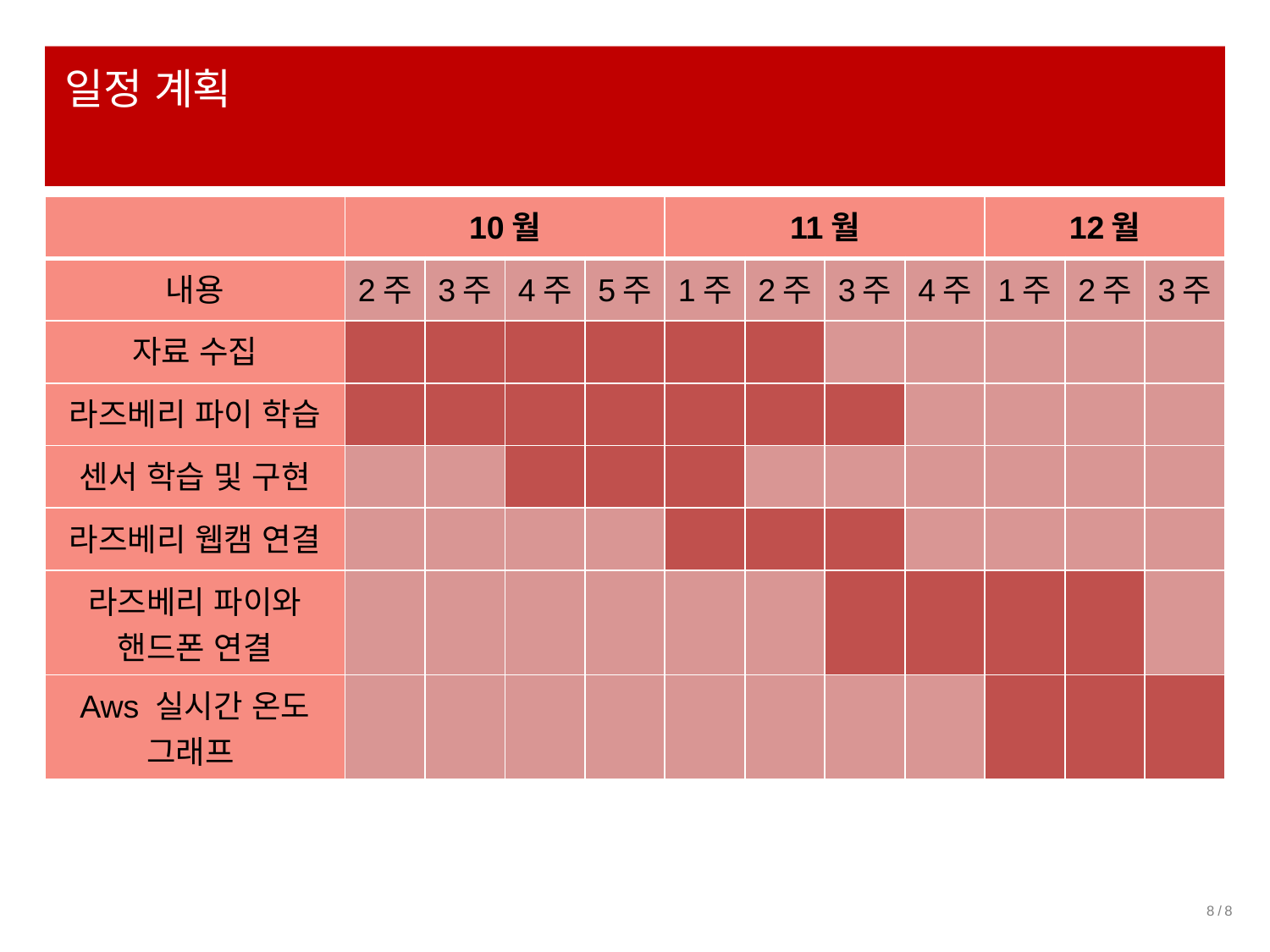

# 일정 계획
|  | 10월 |  |  |  | 11월 |  |  |  | 12월 |  |  |
| --- | --- | --- | --- | --- | --- | --- | --- | --- | --- | --- | --- |
| 내용 | 2주 | 3주 | 4주 | 5주 | 1주 | 2주 | 3주 | 4주 | 1주 | 2주 | 3주 |
| 자료 수집 |  |  |  |  |  |  |  |  |  |  |  |
| 라즈베리 파이 학습 |  |  |  |  |  |  |  |  |  |  |  |
| 센서 학습 및 구현 |  |  |  |  |  |  |  |  |  |  |  |
| 라즈베리 웹캠 연결 |  |  |  |  |  |  |  |  |  |  |  |
| 라즈베리 파이와 핸드폰 연결 |  |  |  |  |  |  |  |  |  |  |  |
| Aws 실시간 온도 그래프 |  |  |  |  |  |  |  |  |  |  |  |
8 / 8